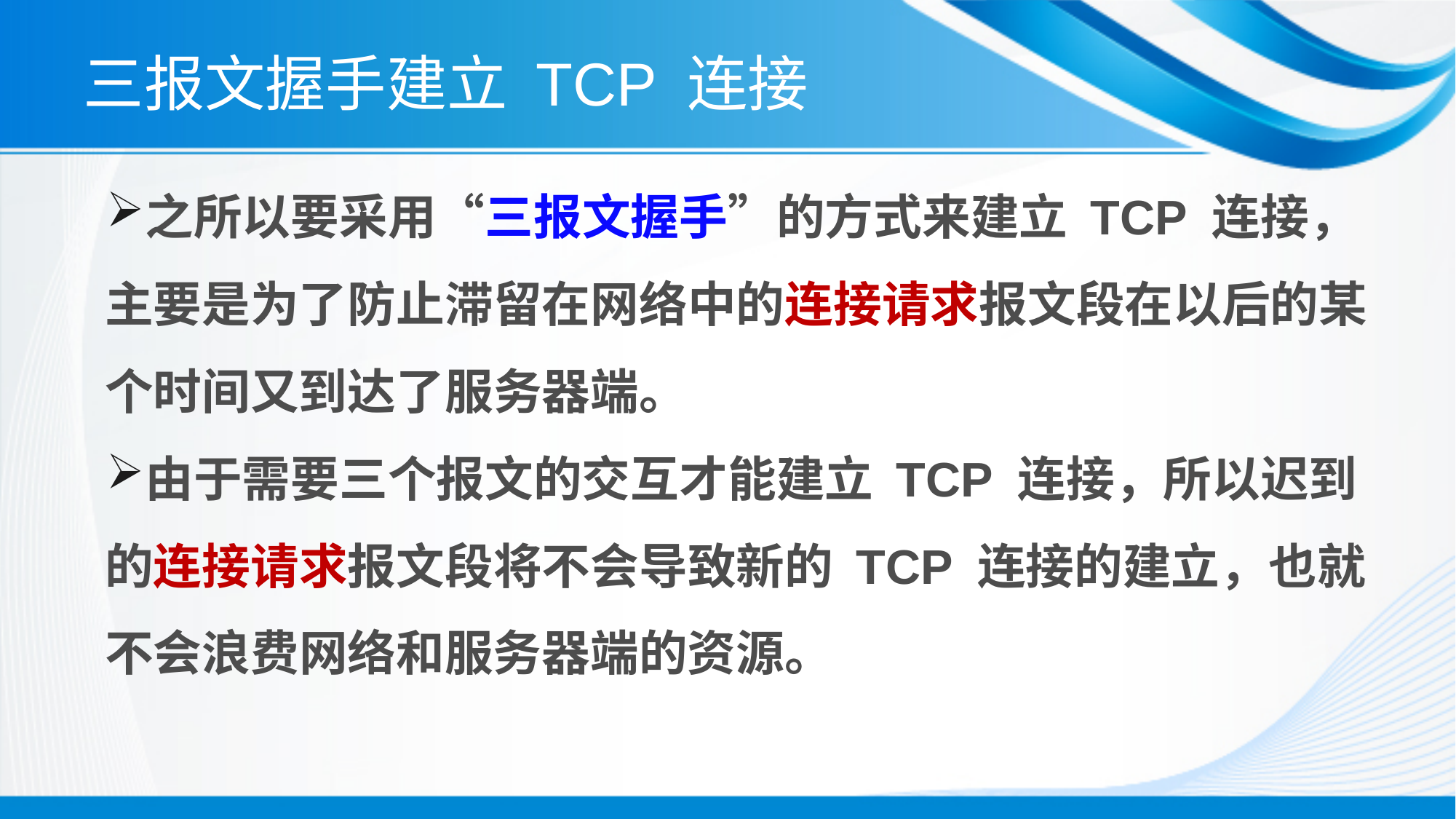

# 三报文握手建立 TCP 连接
之所以要采用“三报文握手”的方式来建立 TCP 连接，主要是为了防止滞留在网络中的连接请求报文段在以后的某个时间又到达了服务器端。
由于需要三个报文的交互才能建立 TCP 连接，所以迟到的连接请求报文段将不会导致新的 TCP 连接的建立，也就不会浪费网络和服务器端的资源。